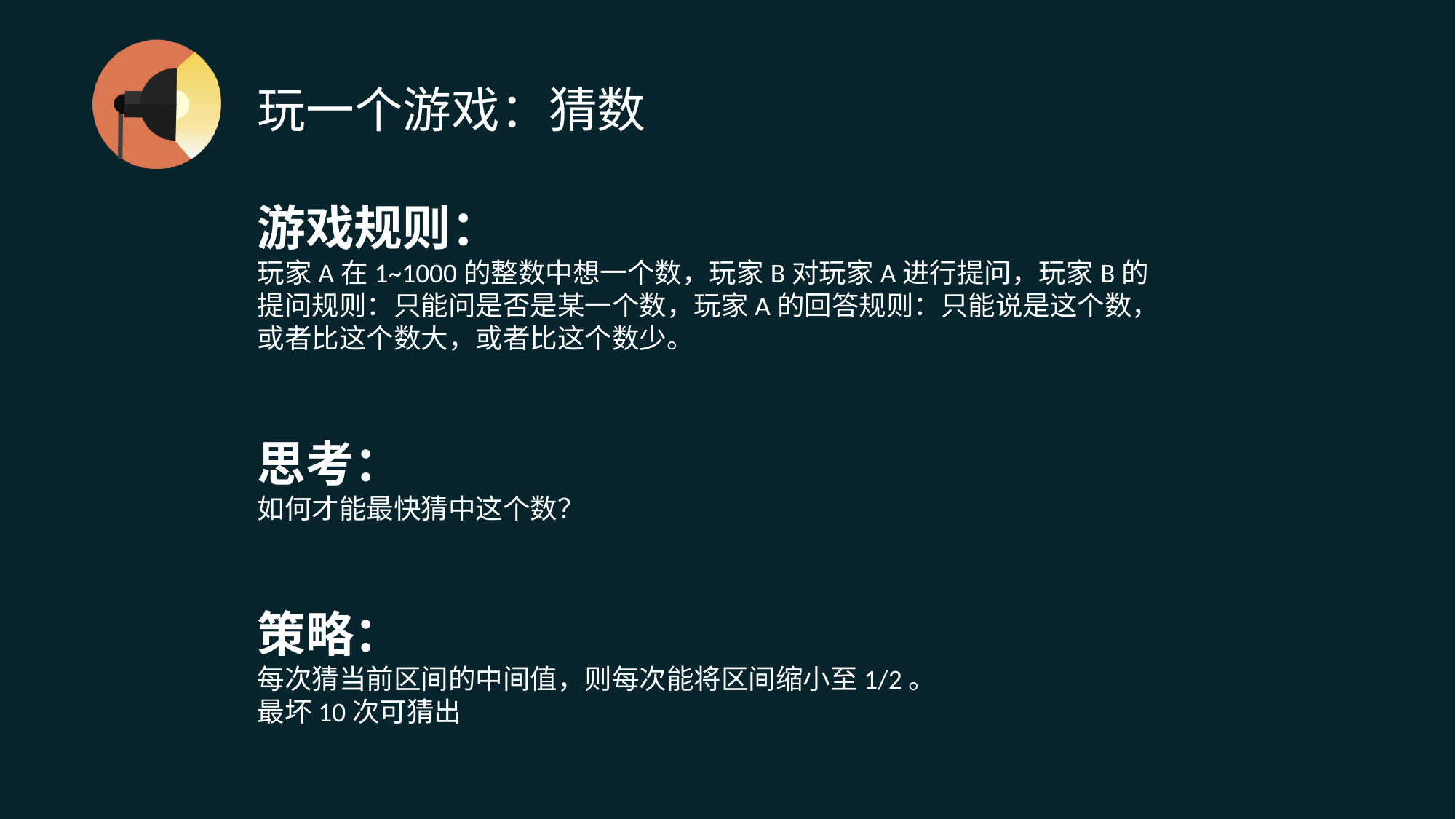

# 玩一个游戏：猜数
游戏规则：
玩家A在1~1000的整数中想一个数，玩家B对玩家A进行提问，玩家B的提问规则：只能问是否是某一个数，玩家A的回答规则：只能说是这个数，或者比这个数大，或者比这个数少。
思考：
如何才能最快猜中这个数？
策略：
每次猜当前区间的中间值，则每次能将区间缩小至1/2。
最坏10次可猜出